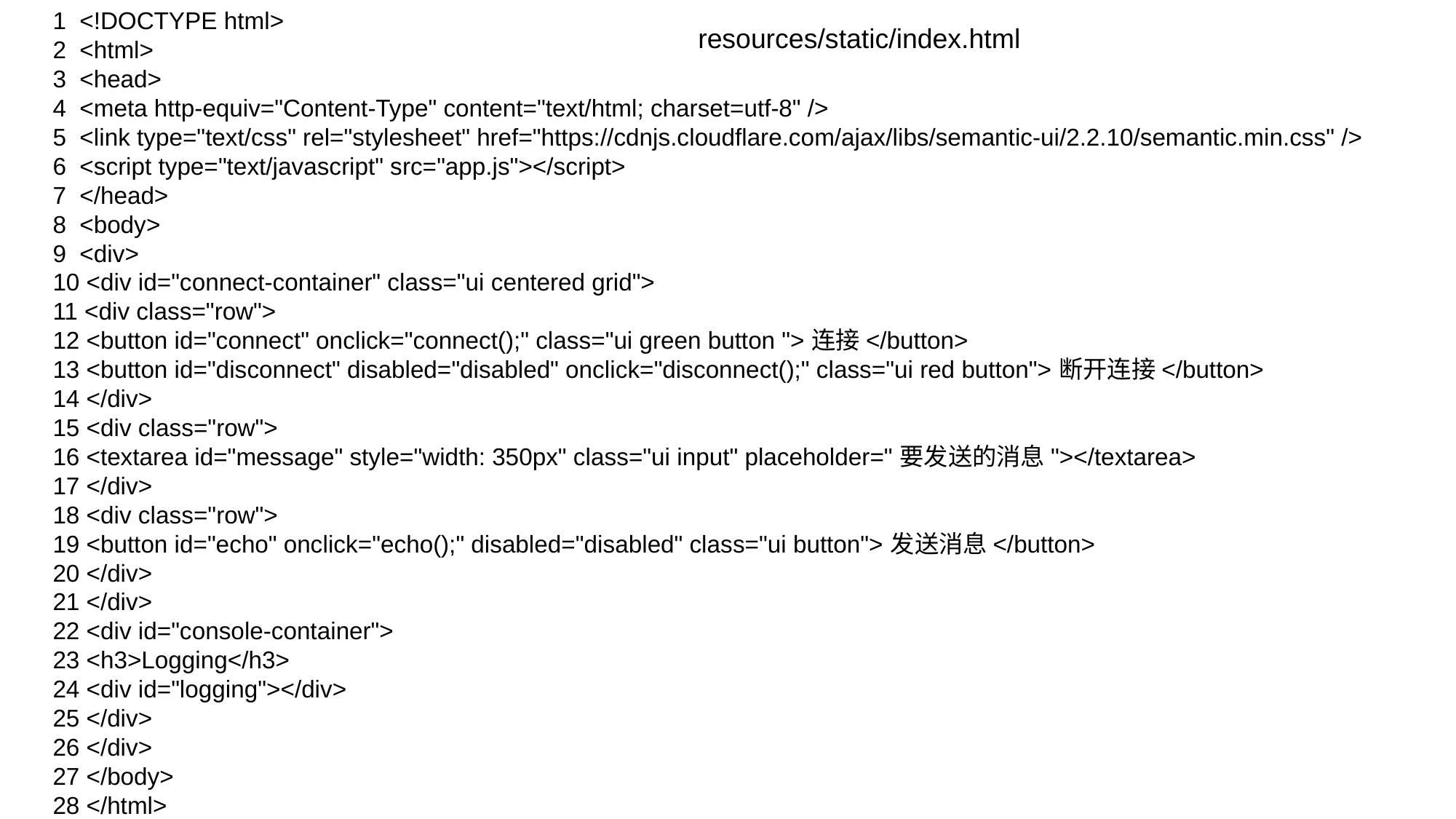

1  <!DOCTYPE html>
2  <html>
3  <head>
4  <meta http-equiv="Content-Type" content="text/html; charset=utf-8" />
5  <link type="text/css" rel="stylesheet" href="https://cdnjs.cloudflare.com/ajax/libs/semantic-ui/2.2.10/semantic.min.css" />
6  <script type="text/javascript" src="app.js"></script>
7  </head>
8  <body>
9  <div>
10 <div id="connect-container" class="ui centered grid">
11 <div class="row">
12 <button id="connect" onclick="connect();" class="ui green button ">连接</button>
13 <button id="disconnect" disabled="disabled" onclick="disconnect();" class="ui red button">断开连接</button>
14 </div>
15 <div class="row">
16 <textarea id="message" style="width: 350px" class="ui input" placeholder="要发送的消息"></textarea>
17 </div>
18 <div class="row">
19 <button id="echo" onclick="echo();" disabled="disabled" class="ui button">发送消息</button>
20 </div>
21 </div>
22 <div id="console-container">
23 <h3>Logging</h3>
24 <div id="logging"></div>
25 </div>
26 </div>
27 </body>
28 </html>
resources/static/index.html